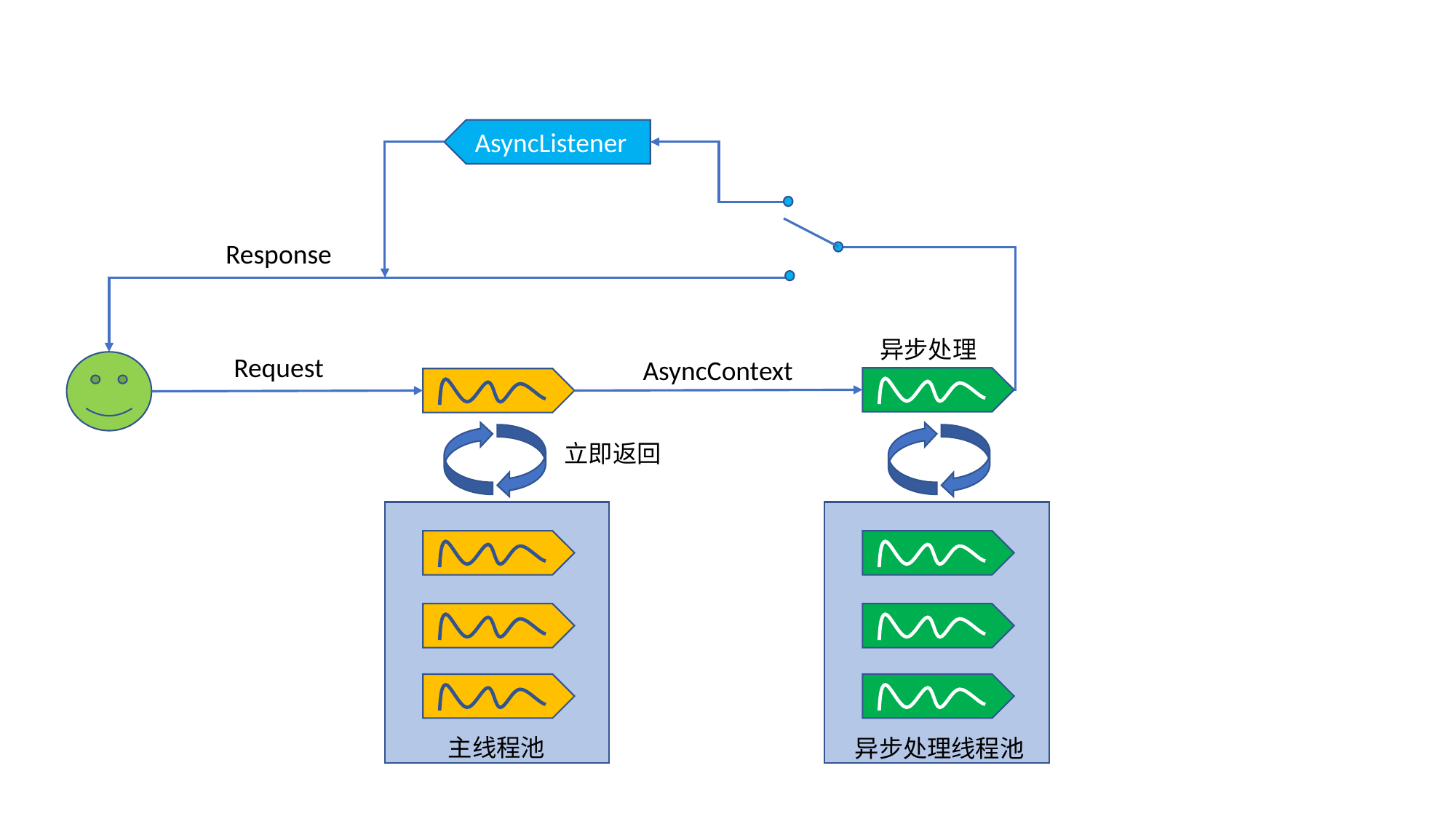

AsyncListener

Response

异步处理
Request
AsyncContext

立即返回

主线程池
异步处理线程池